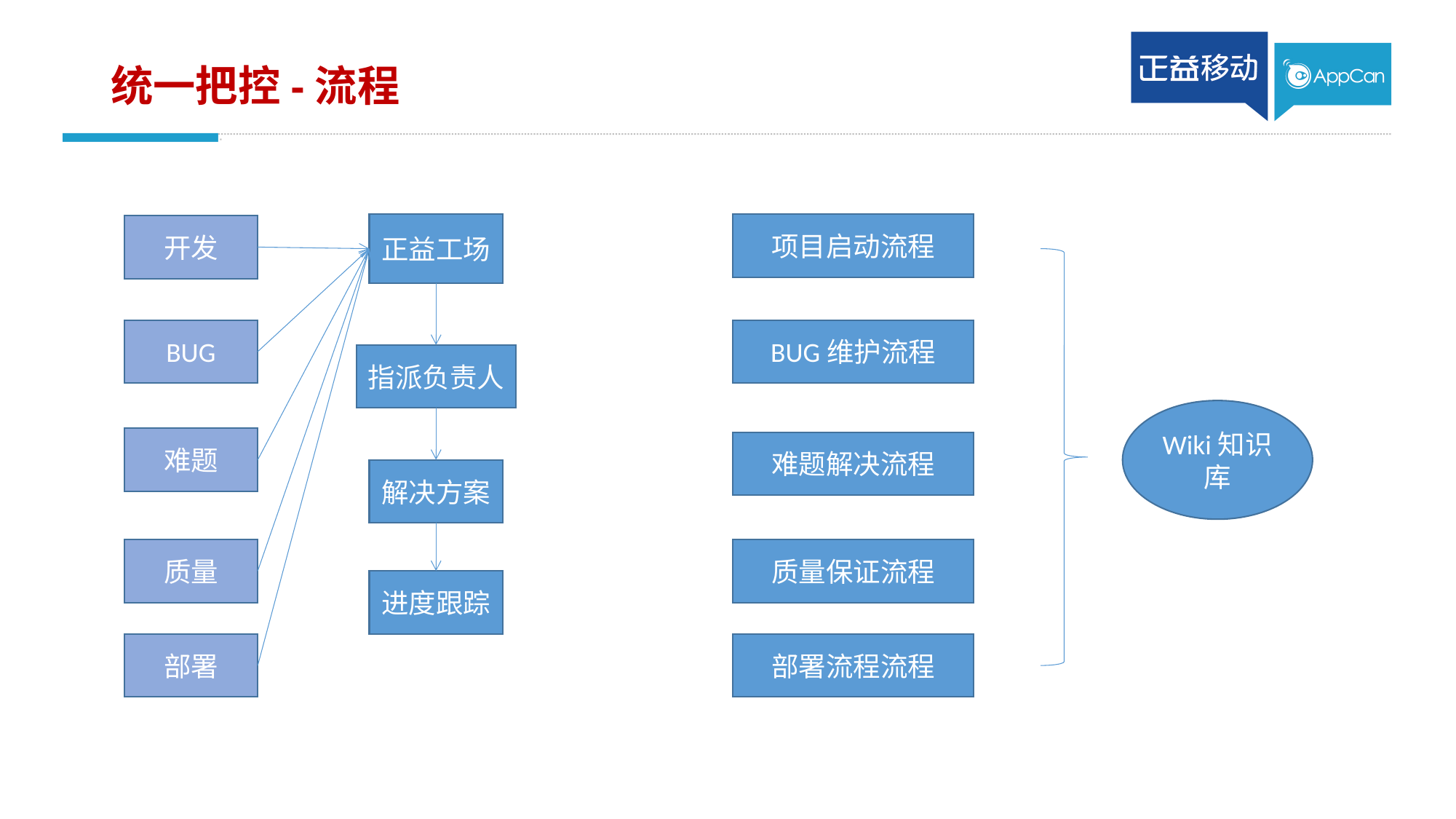

# 统一把控-流程
正益工场
项目启动流程
开发

BUG维护流程
BUG
指派负责人
Wiki知识库
难题
难题解决流程
解决方案
质量保证流程
质量
进度跟踪
部署
部署流程流程